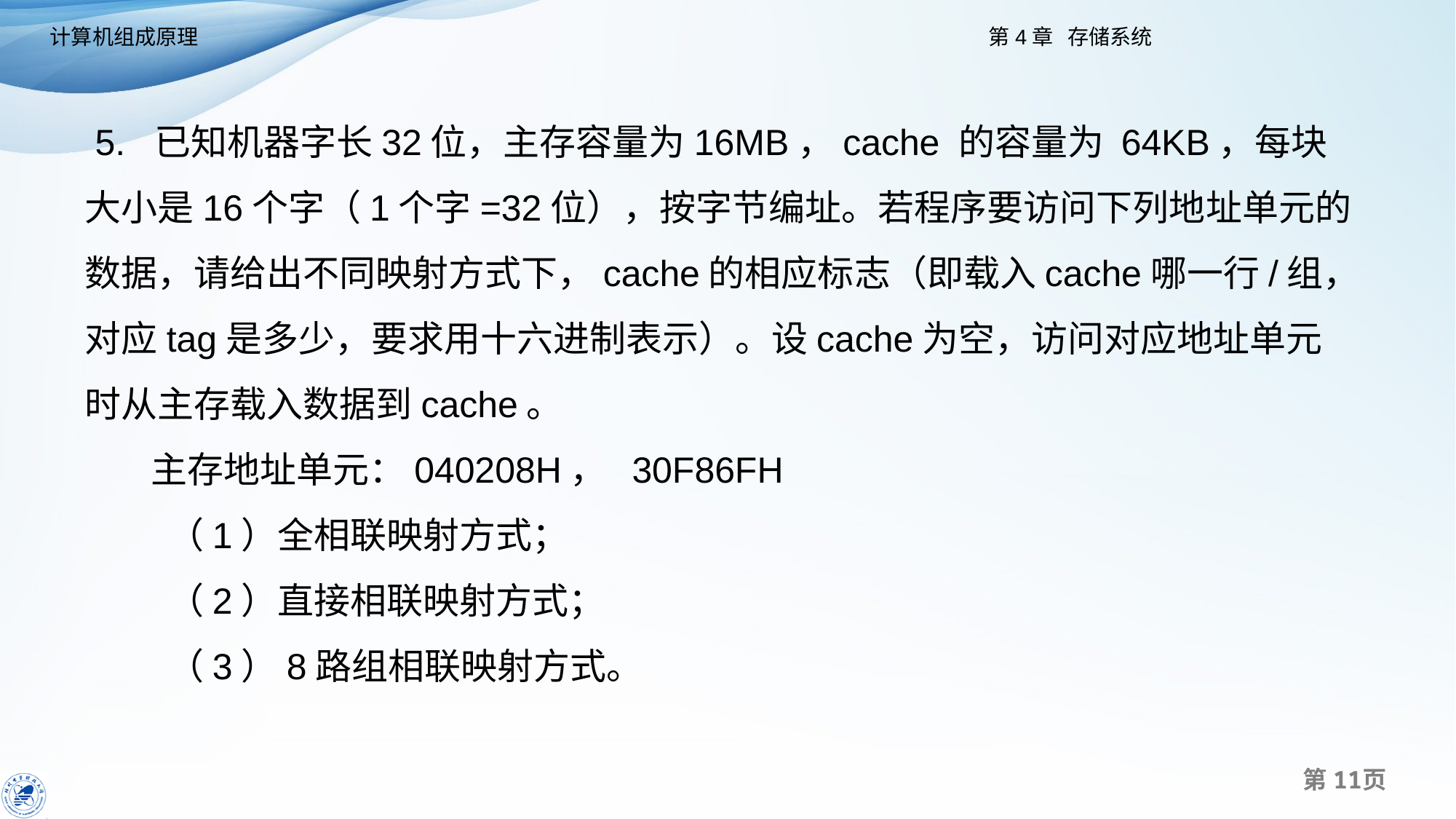

5.  已知机器字长32位，主存容量为16MB，cache 的容量为 64KB，每块大小是16个字（1个字=32位），按字节编址。若程序要访问下列地址单元的数据，请给出不同映射方式下，cache的相应标志（即载入cache哪一行/组，对应tag是多少，要求用十六进制表示）。设cache为空，访问对应地址单元时从主存载入数据到cache。
       主存地址单元：040208H，  30F86FH
         （1）全相联映射方式；
         （2）直接相联映射方式；
         （3）8路组相联映射方式。